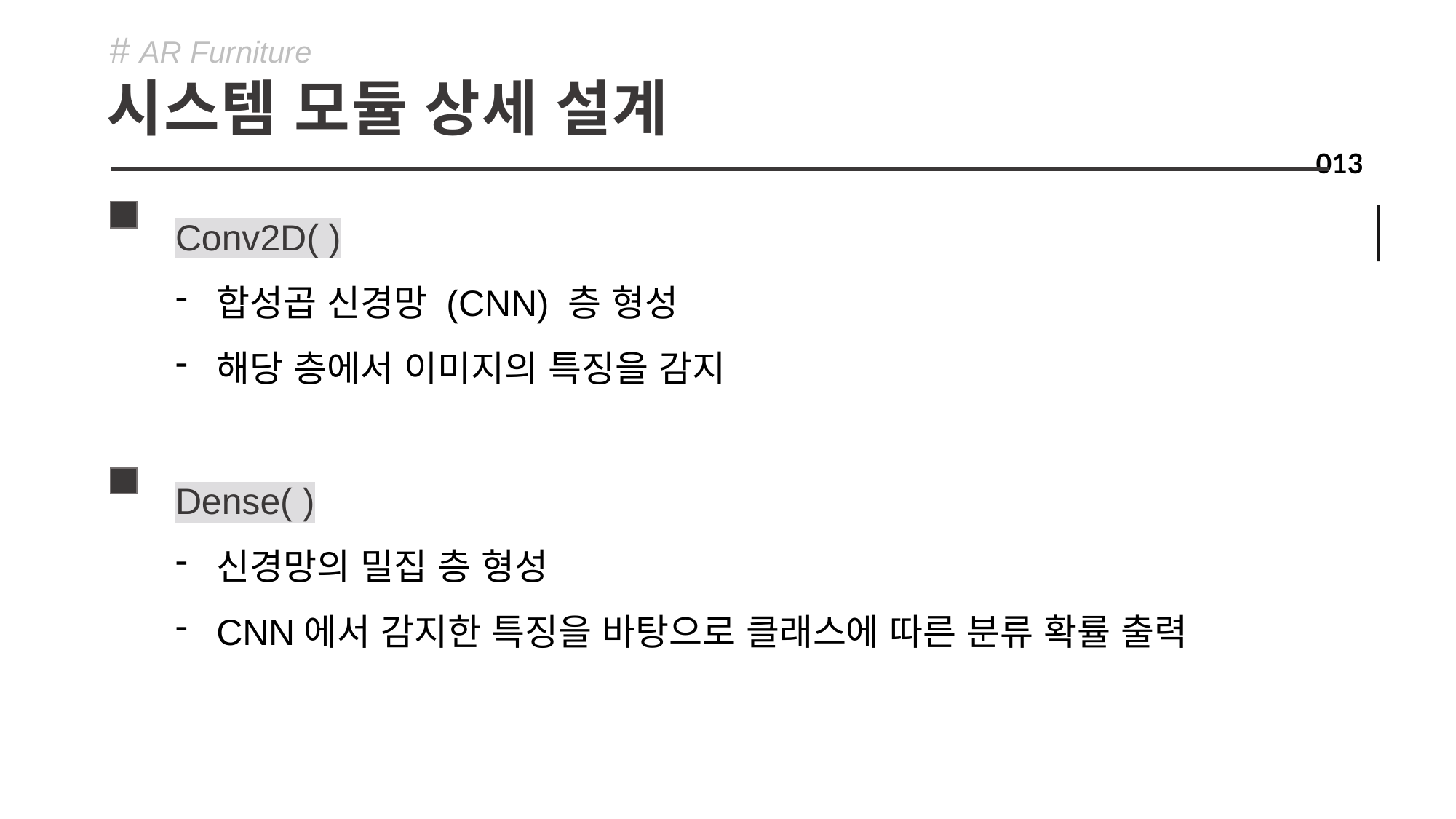

# AR Furniture
시스템 모듈 상세 설계
Conv2D( )
합성곱 신경망 (CNN) 층 형성
해당 층에서 이미지의 특징을 감지

Dense( )
신경망의 밀집 층 형성
CNN에서 감지한 특징을 바탕으로 클래스에 따른 분류 확률 출력